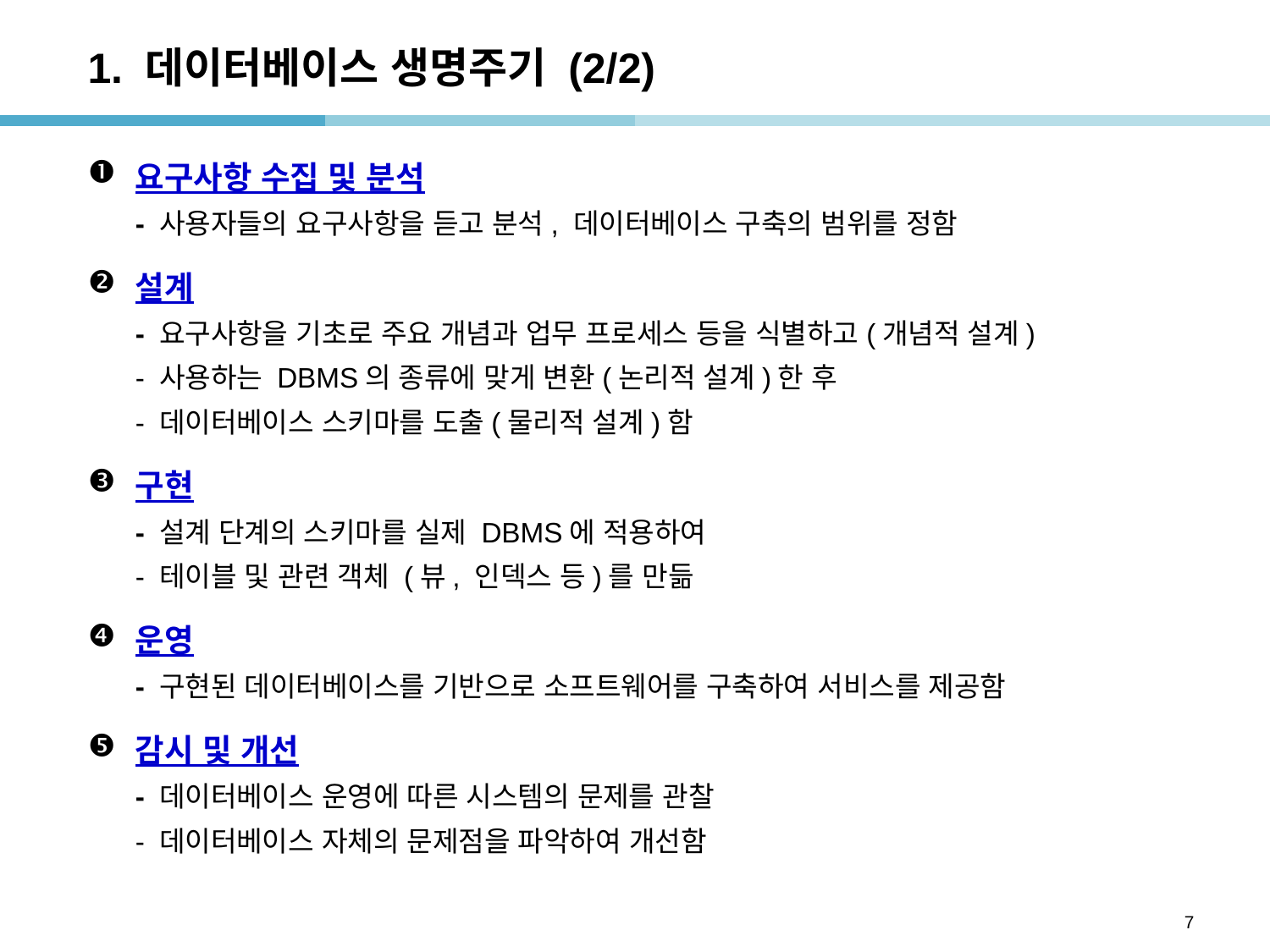

# 1. 데이터베이스 생명주기 (2/2)
요구사항 수집 및 분석
	- 사용자들의 요구사항을 듣고 분석, 데이터베이스 구축의 범위를 정함

설계
	- 요구사항을 기초로 주요 개념과 업무 프로세스 등을 식별하고(개념적 설계)
	- 사용하는 DBMS의 종류에 맞게 변환(논리적 설계)한 후
	- 데이터베이스 스키마를 도출(물리적 설계)함

구현
	- 설계 단계의 스키마를 실제 DBMS에 적용하여
	- 테이블 및 관련 객체 (뷰, 인덱스 등)를 만듦

운영
	- 구현된 데이터베이스를 기반으로 소프트웨어를 구축하여 서비스를 제공함

감시 및 개선
	- 데이터베이스 운영에 따른 시스템의 문제를 관찰
	- 데이터베이스 자체의 문제점을 파악하여 개선함
7